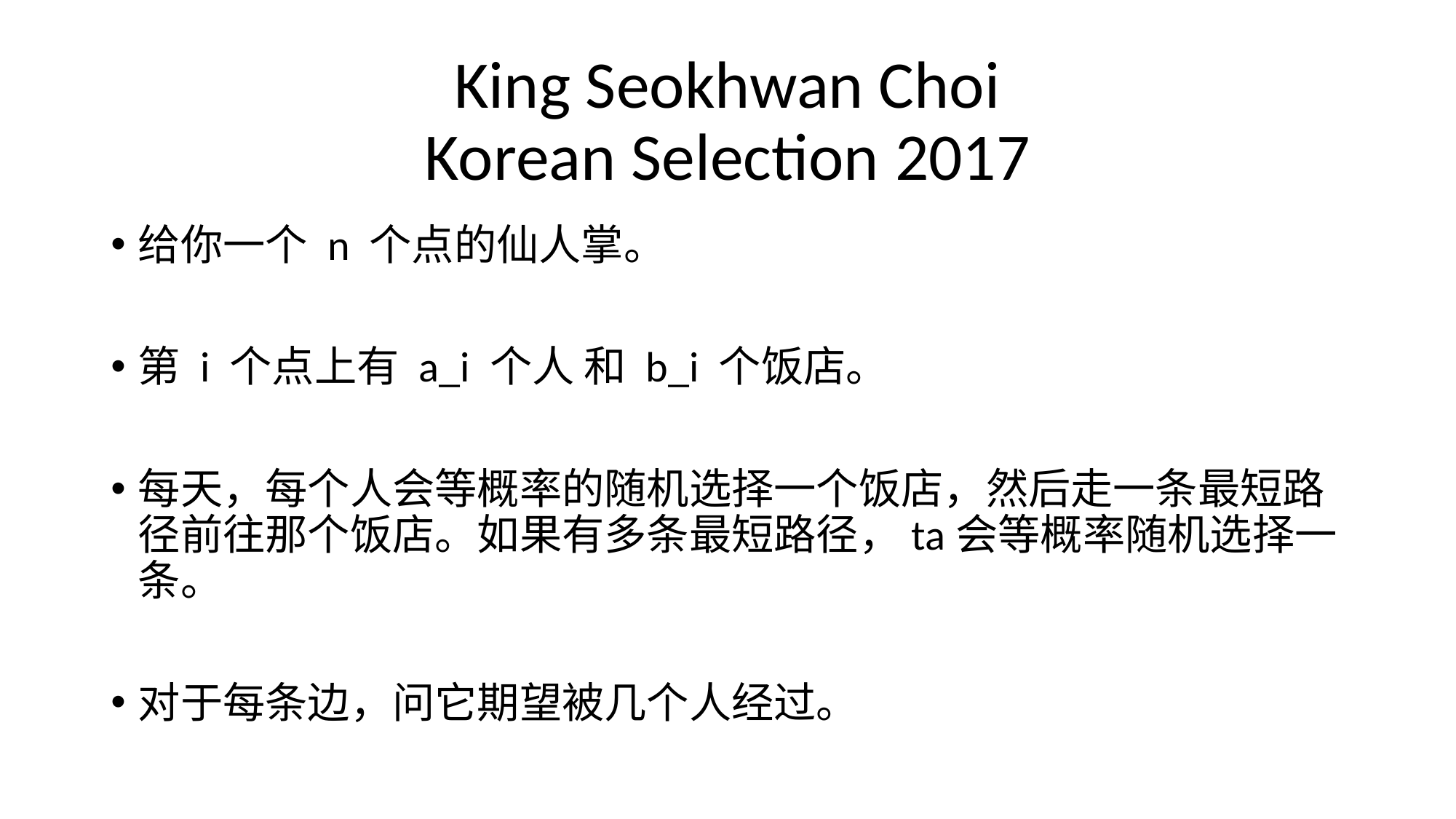

# King Seokhwan Choi Korean Selection 2017
给你一个 n 个点的仙人掌。

第 i 个点上有 a_i 个人 和 b_i 个饭店。

每天，每个人会等概率的随机选择一个饭店，然后走一条最短路径前往那个饭店。如果有多条最短路径，ta会等概率随机选择一条。

对于每条边，问它期望被几个人经过。